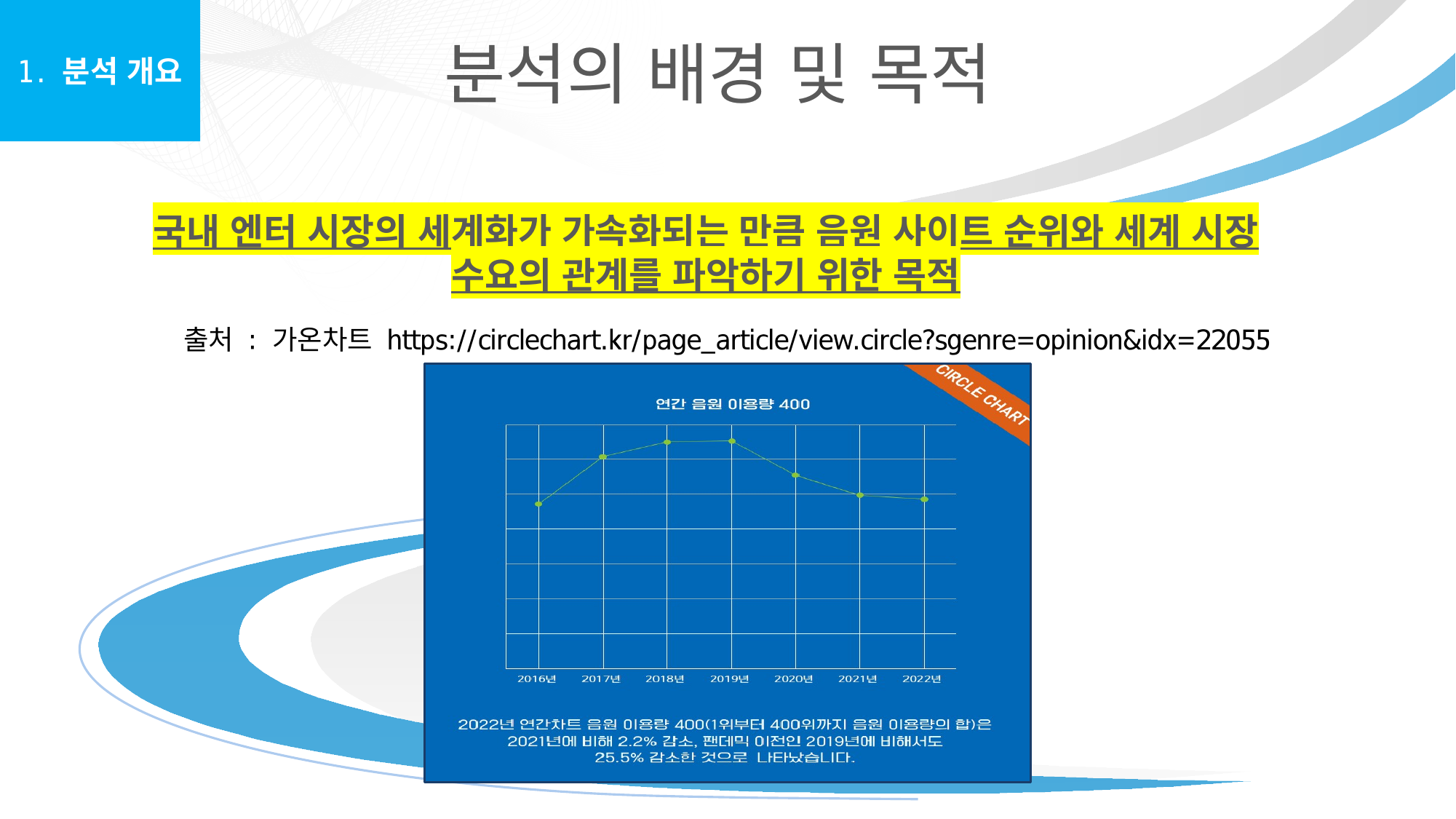

1. 분석 개요
분석의 배경 및 목적
# 국내 엔터 시장의 세계화가 가속화되는 만큼 음원 사이트 순위와 세계 시장 수요의 관계를 파악하기 위한 목적
출처 : 가온차트 https://circlechart.kr/page_article/view.circle?sgenre=opinion&idx=22055